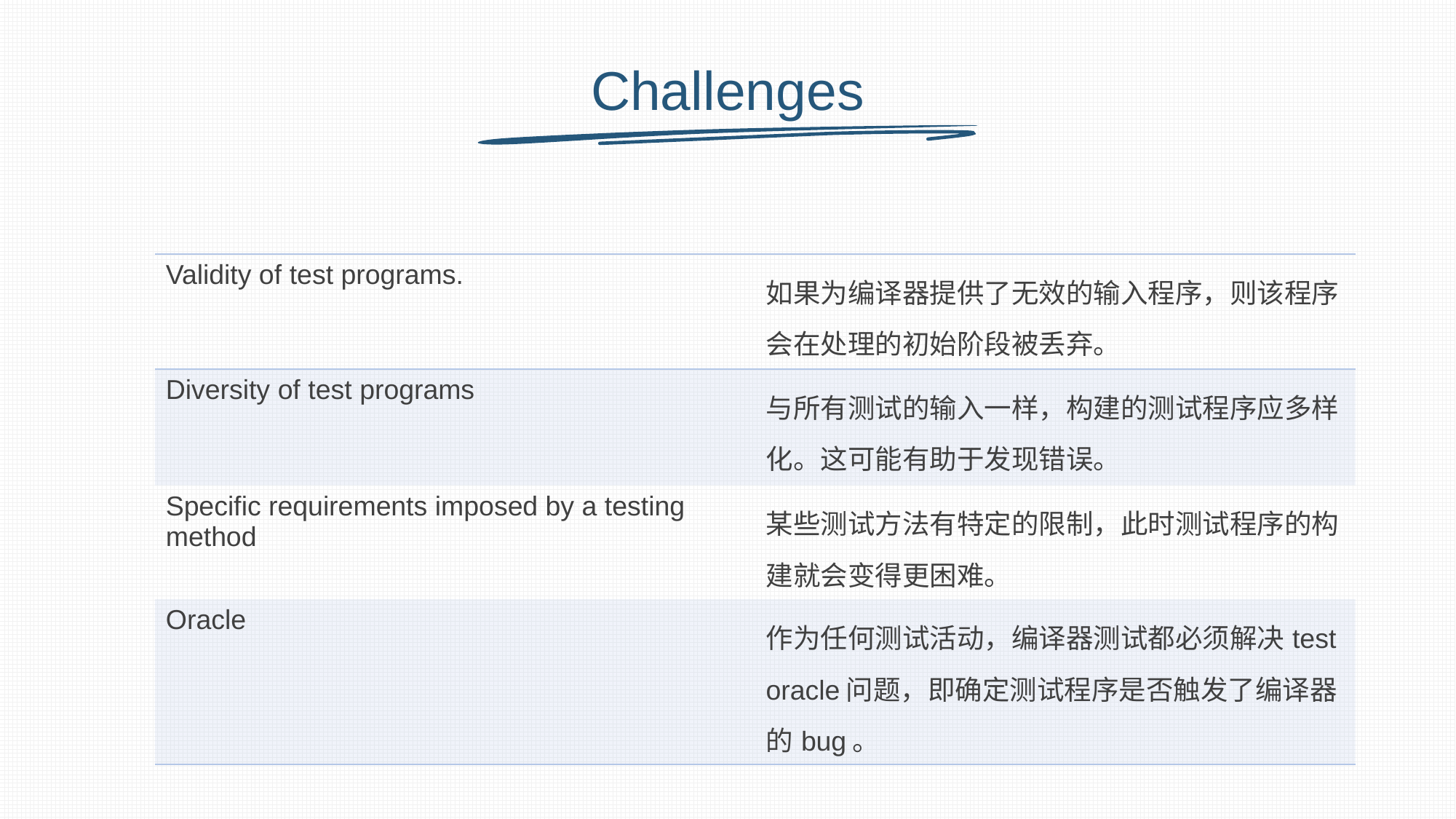

# Challenges
| Validity of test programs. | 如果为编译器提供了无效的输入程序，则该程序会在处理的初始阶段被丢弃。 |
| --- | --- |
| Diversity of test programs | 与所有测试的输入一样，构建的测试程序应多样化。这可能有助于发现错误。 |
| Specific requirements imposed by a testing method | 某些测试方法有特定的限制，此时测试程序的构建就会变得更困难。 |
| Oracle | 作为任何测试活动，编译器测试都必须解决test oracle问题，即确定测试程序是否触发了编译器的bug。 |